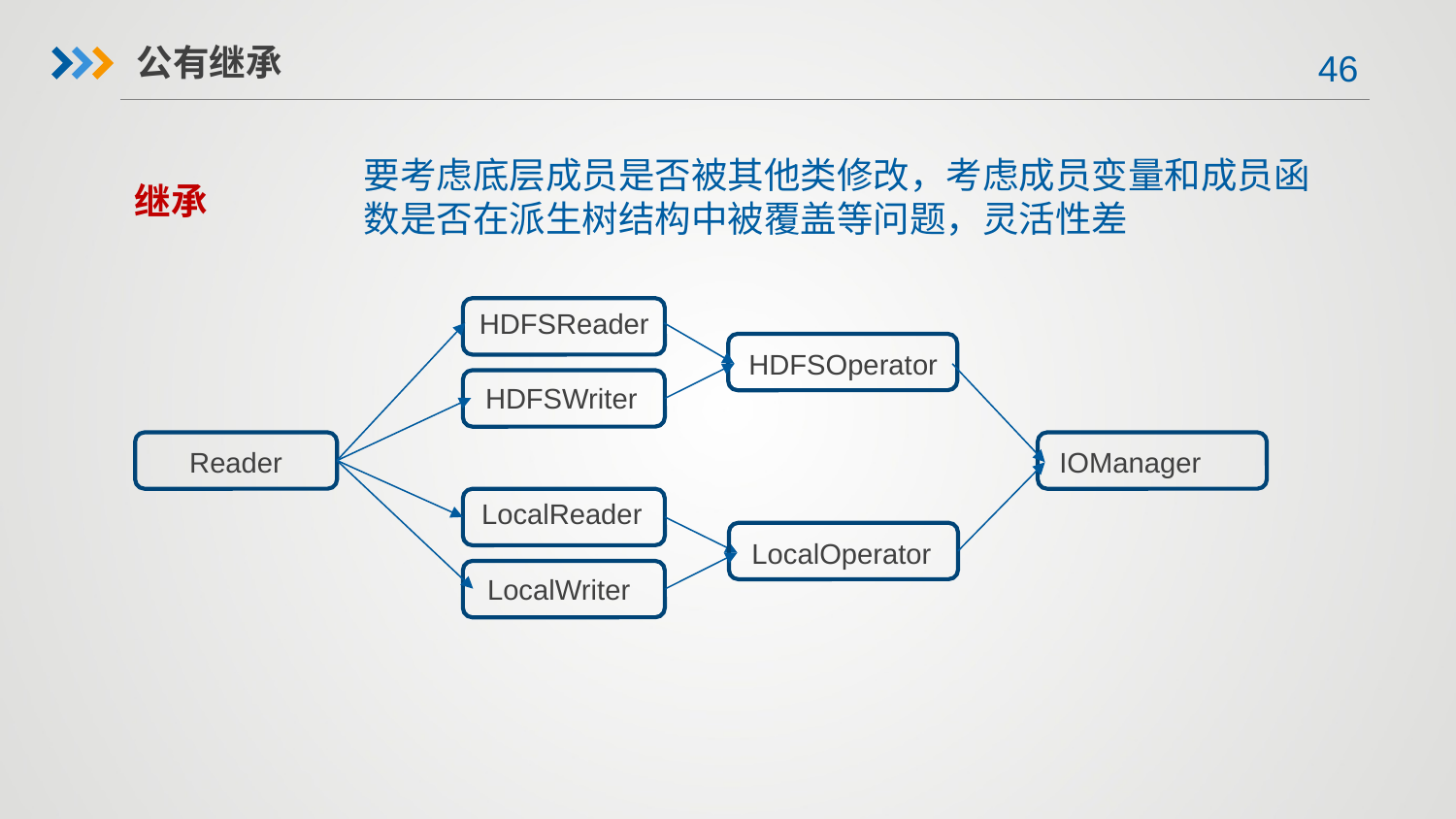

公有继承
要考虑底层成员是否被其他类修改，考虑成员变量和成员函数是否在派生树结构中被覆盖等问题，灵活性差
继承

HDFSReader

HDFSOperator

HDFSWriter

Reader
IOManager

LocalReader

LocalOperator

LocalWriter